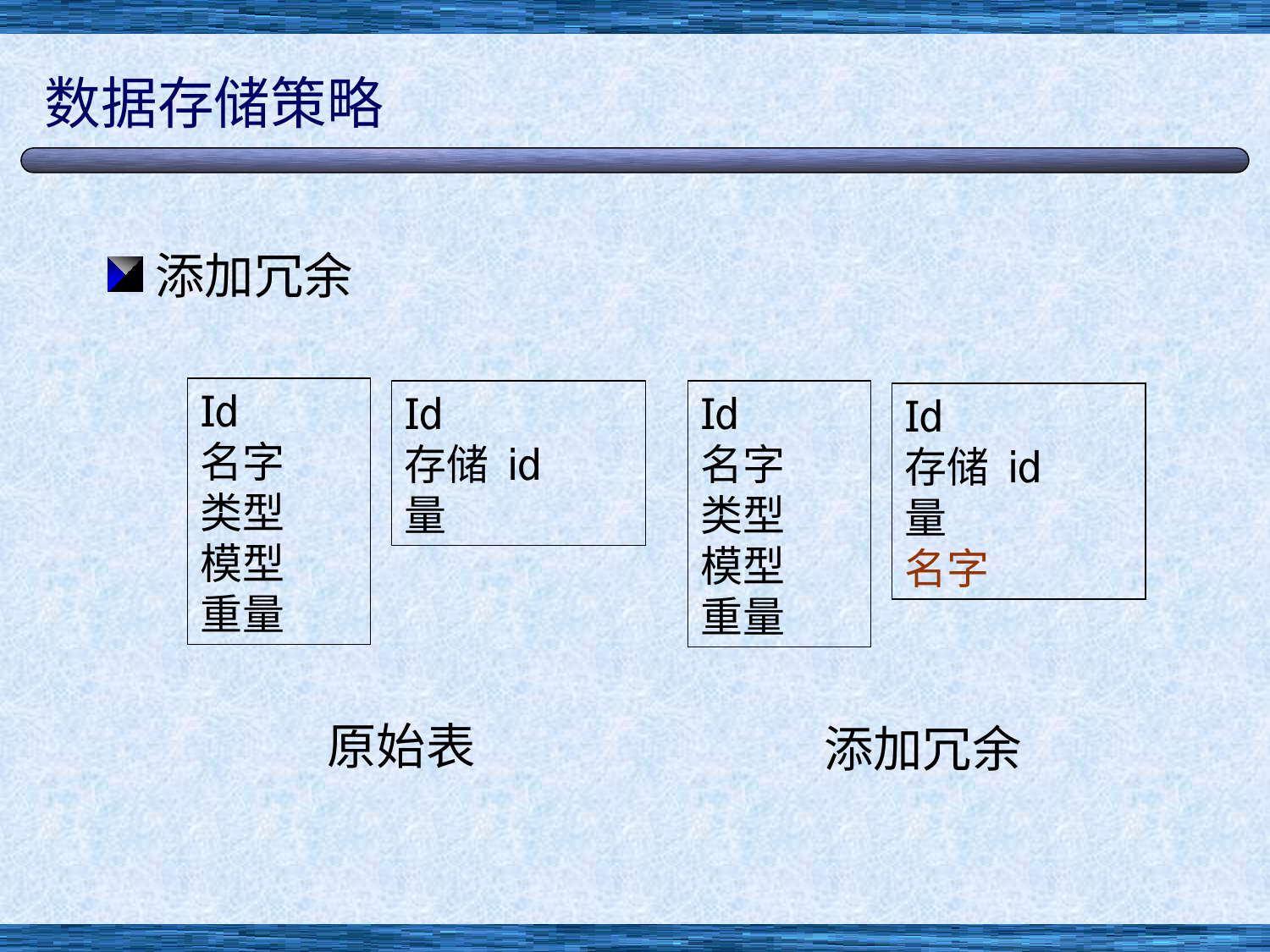

# 数据存储策略
添加冗余

Id
名字
类型
模型
重量
Id
存储 id
量
Id
名字
类型
模型
重量
Id
存储 id
量
名字
原始表
添加冗余